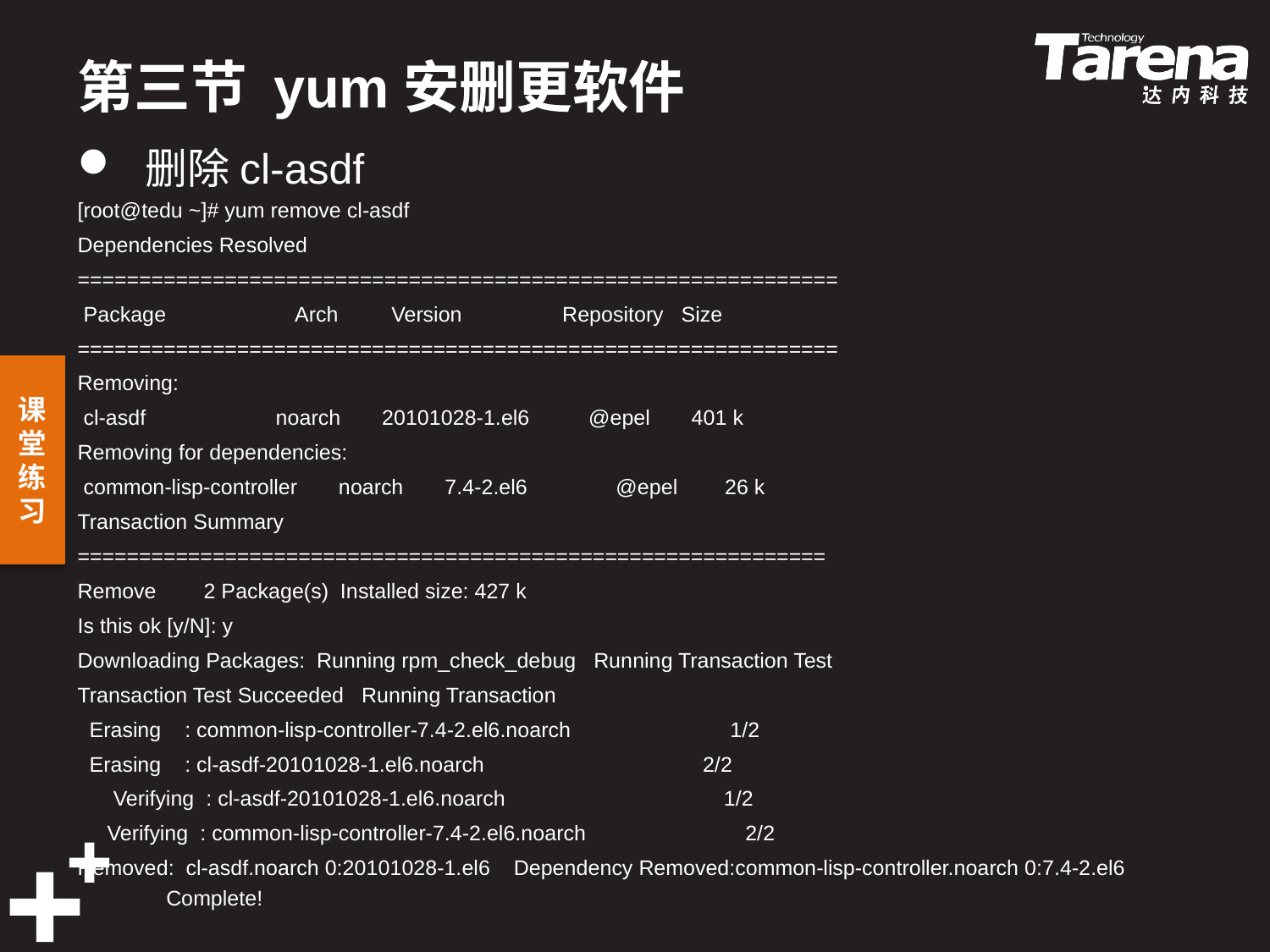

# 第三节 yum安删更软件
 删除cl-asdf
[root@tedu ~]# yum remove cl-asdf
Dependencies Resolved
==============================================================
 Package                      Arch         Version                 Repository   Size
==============================================================
Removing:
 cl-asdf                      noarch       20101028-1.el6          @epel       401 k
Removing for dependencies:
 common-lisp-controller       noarch       7.4-2.el6               @epel        26 k
Transaction Summary
=============================================================
Remove        2 Package(s)  Installed size: 427 k
Is this ok [y/N]: y
Downloading Packages:  Running rpm_check_debug   Running Transaction Test
Transaction Test Succeeded   Running Transaction
  Erasing    : common-lisp-controller-7.4-2.el6.noarch                           1/2
  Erasing    : cl-asdf-20101028-1.el6.noarch                                     2/2
      Verifying  : cl-asdf-20101028-1.el6.noarch                                     1/2
     Verifying  : common-lisp-controller-7.4-2.el6.noarch                           2/2
Removed:  cl-asdf.noarch 0:20101028-1.el6    Dependency Removed:common-lisp-controller.noarch 0:7.4-2.el6                       Complete!